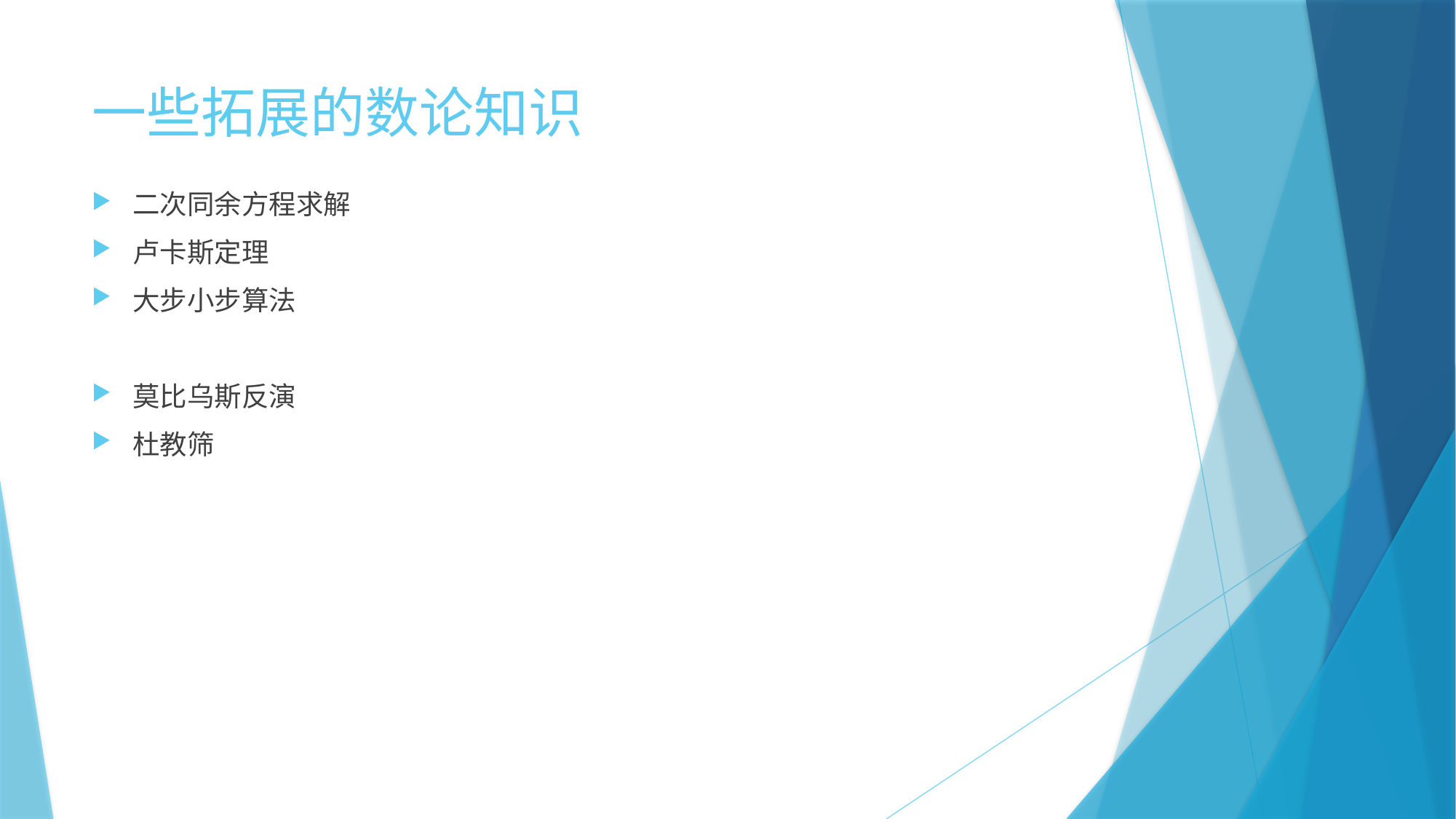

# 一些拓展的数论知识
二次同余方程求解
卢卡斯定理
大步小步算法

莫比乌斯反演
杜教筛